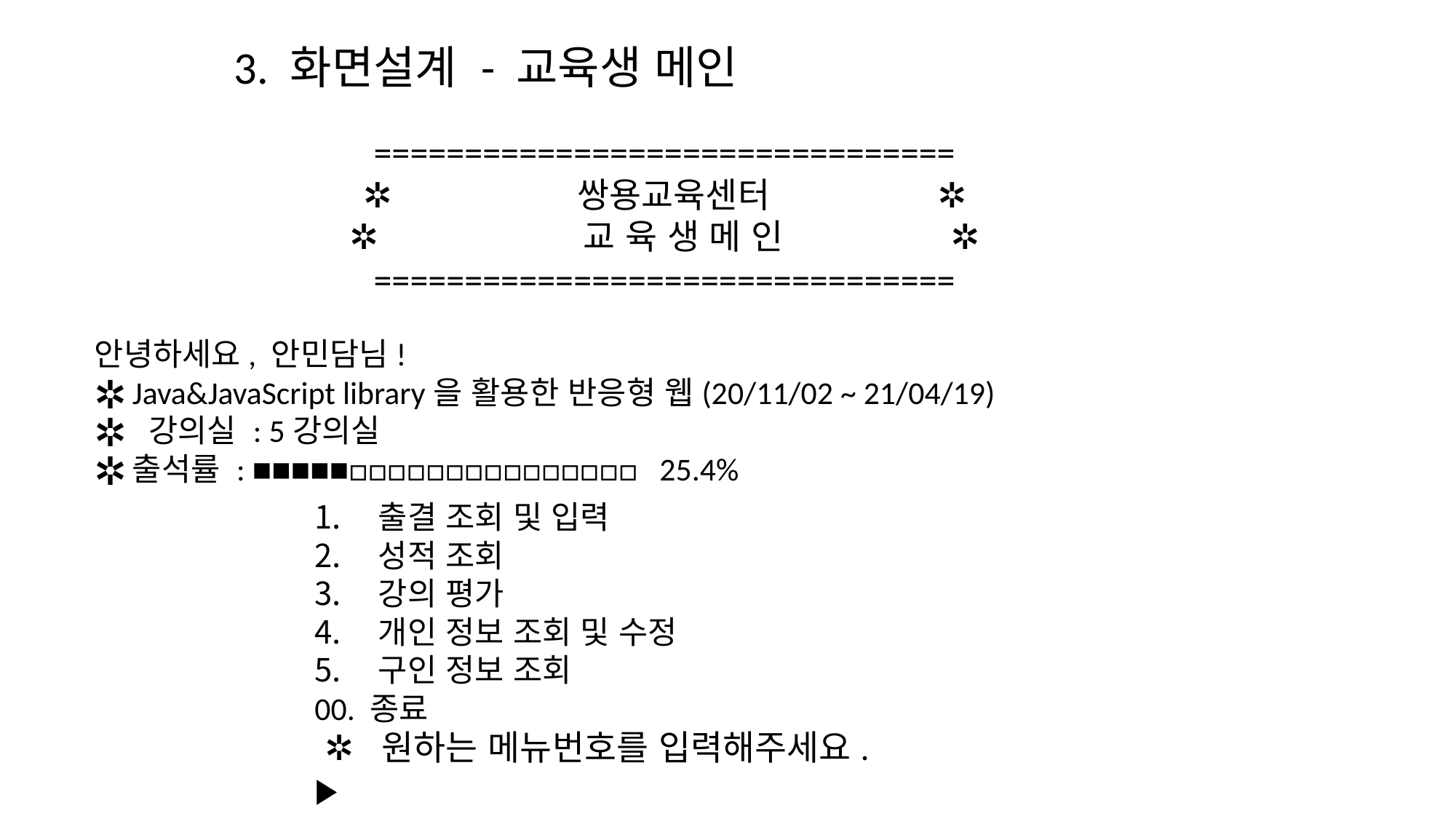

3. 화면설계 - 교육생 메인
================================
✲                  쌍용교육센터                 ✲
✲                    교 육 생 메 인                 ✲
================================
안녕하세요, 안민담님!
Java&JavaScript library을 활용한 반응형 웹(20/11/02 ~ 21/04/19)
 강의실 : 5강의실
출석률 : ■■■■■□□□□□□□□□□□□□□□   25.4%
출결 조회 및 입력
성적 조회
강의 평가
개인 정보 조회 및 수정
구인 정보 조회
00. 종료
 ✲  원하는 메뉴번호를 입력해주세요.
▶